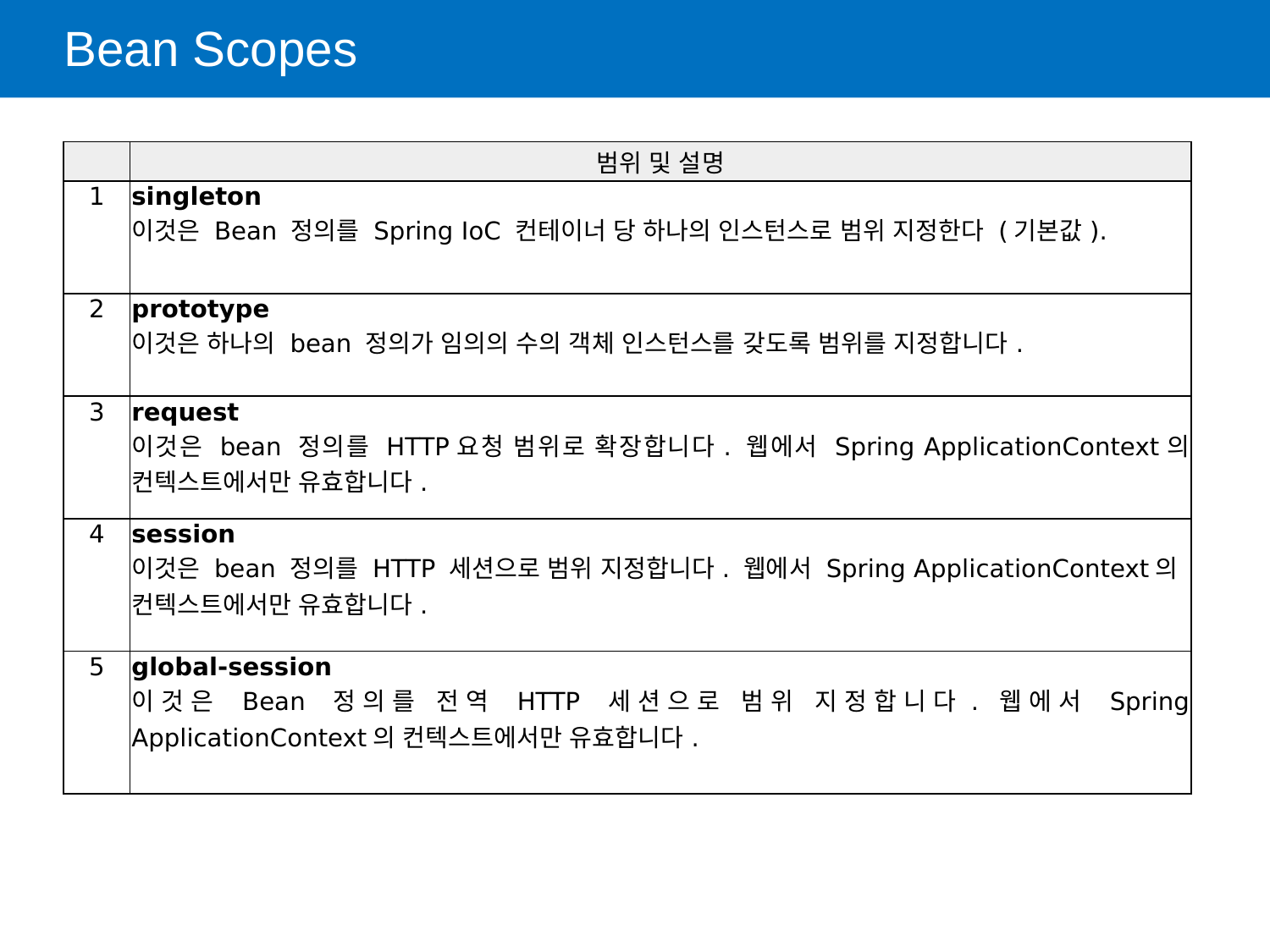

# Bean Scopes
|  | 범위 및 설명 |
| --- | --- |
| 1 | singleton 이것은 Bean 정의를 Spring IoC 컨테이너 당 하나의 인스턴스로 범위 지정한다 (기본값). |
| 2 | prototype 이것은 하나의 bean 정의가 임의의 수의 객체 인스턴스를 갖도록 범위를 지정합니다. |
| 3 | request 이것은 bean 정의를 HTTP요청 범위로 확장합니다. 웹에서 Spring ApplicationContext의 컨텍스트에서만 유효합니다. |
| 4 | session 이것은 bean 정의를 HTTP 세션으로 범위 지정합니다. 웹에서 Spring ApplicationContext의 컨텍스트에서만 유효합니다. |
| 5 | global-session 이것은 Bean 정의를 전역 HTTP 세션으로 범위 지정합니다. 웹에서 Spring ApplicationContext의 컨텍스트에서만 유효합니다. |